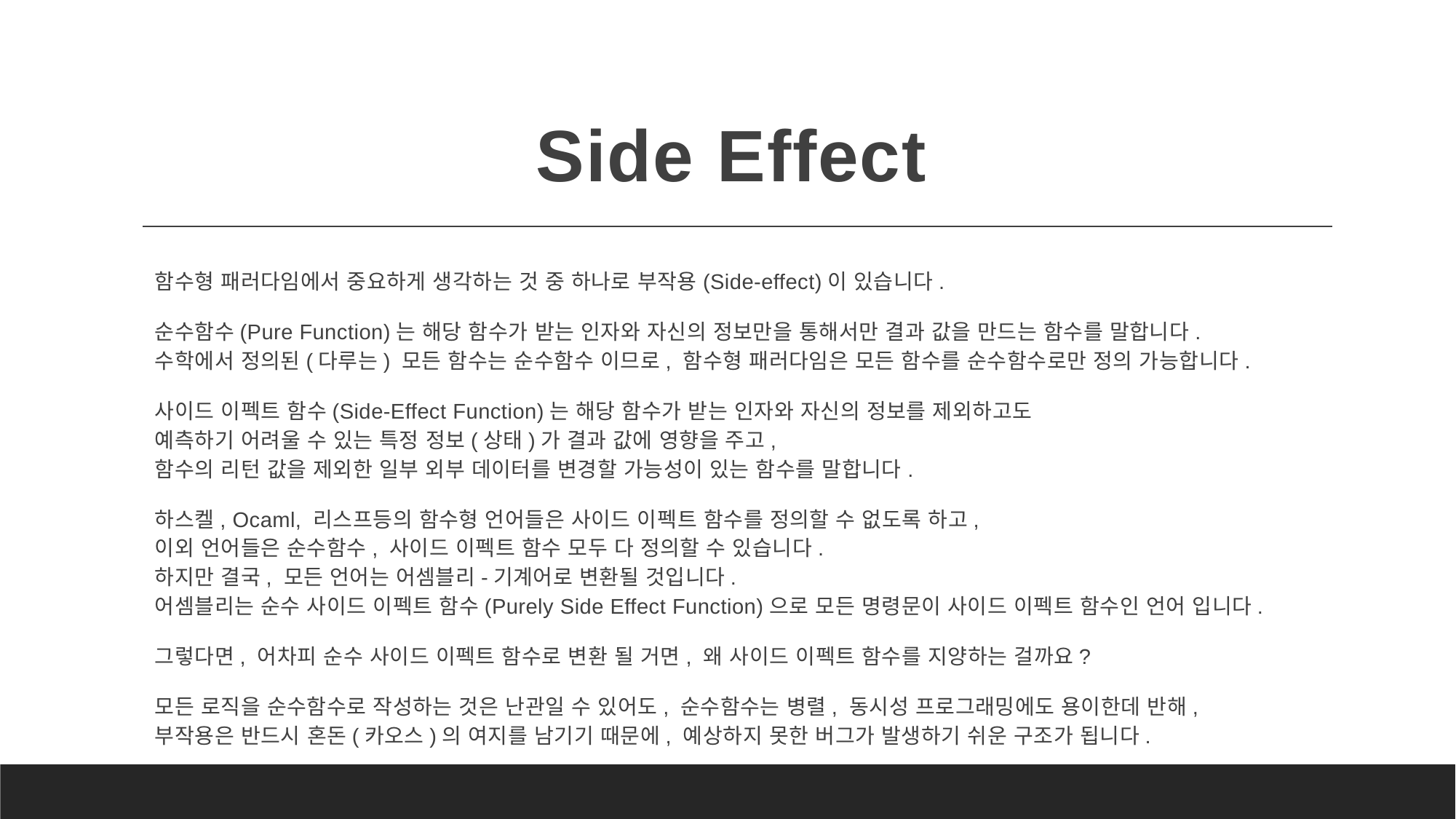

# Side Effect
함수형 패러다임에서 중요하게 생각하는 것 중 하나로 부작용(Side-effect)이 있습니다.
순수함수(Pure Function)는 해당 함수가 받는 인자와 자신의 정보만을 통해서만 결과 값을 만드는 함수를 말합니다.
수학에서 정의된(다루는) 모든 함수는 순수함수 이므로, 함수형 패러다임은 모든 함수를 순수함수로만 정의 가능합니다.
사이드 이펙트 함수(Side-Effect Function)는 해당 함수가 받는 인자와 자신의 정보를 제외하고도
예측하기 어려울 수 있는 특정 정보(상태)가 결과 값에 영향을 주고,
함수의 리턴 값을 제외한 일부 외부 데이터를 변경할 가능성이 있는 함수를 말합니다.
하스켈, Ocaml, 리스프등의 함수형 언어들은 사이드 이펙트 함수를 정의할 수 없도록 하고,
이외 언어들은 순수함수, 사이드 이펙트 함수 모두 다 정의할 수 있습니다.
하지만 결국, 모든 언어는 어셈블리-기계어로 변환될 것입니다.
어셈블리는 순수 사이드 이펙트 함수(Purely Side Effect Function)으로 모든 명령문이 사이드 이펙트 함수인 언어 입니다.
그렇다면, 어차피 순수 사이드 이펙트 함수로 변환 될 거면, 왜 사이드 이펙트 함수를 지양하는 걸까요?
모든 로직을 순수함수로 작성하는 것은 난관일 수 있어도, 순수함수는 병렬, 동시성 프로그래밍에도 용이한데 반해,
부작용은 반드시 혼돈(카오스)의 여지를 남기기 때문에, 예상하지 못한 버그가 발생하기 쉬운 구조가 됩니다.